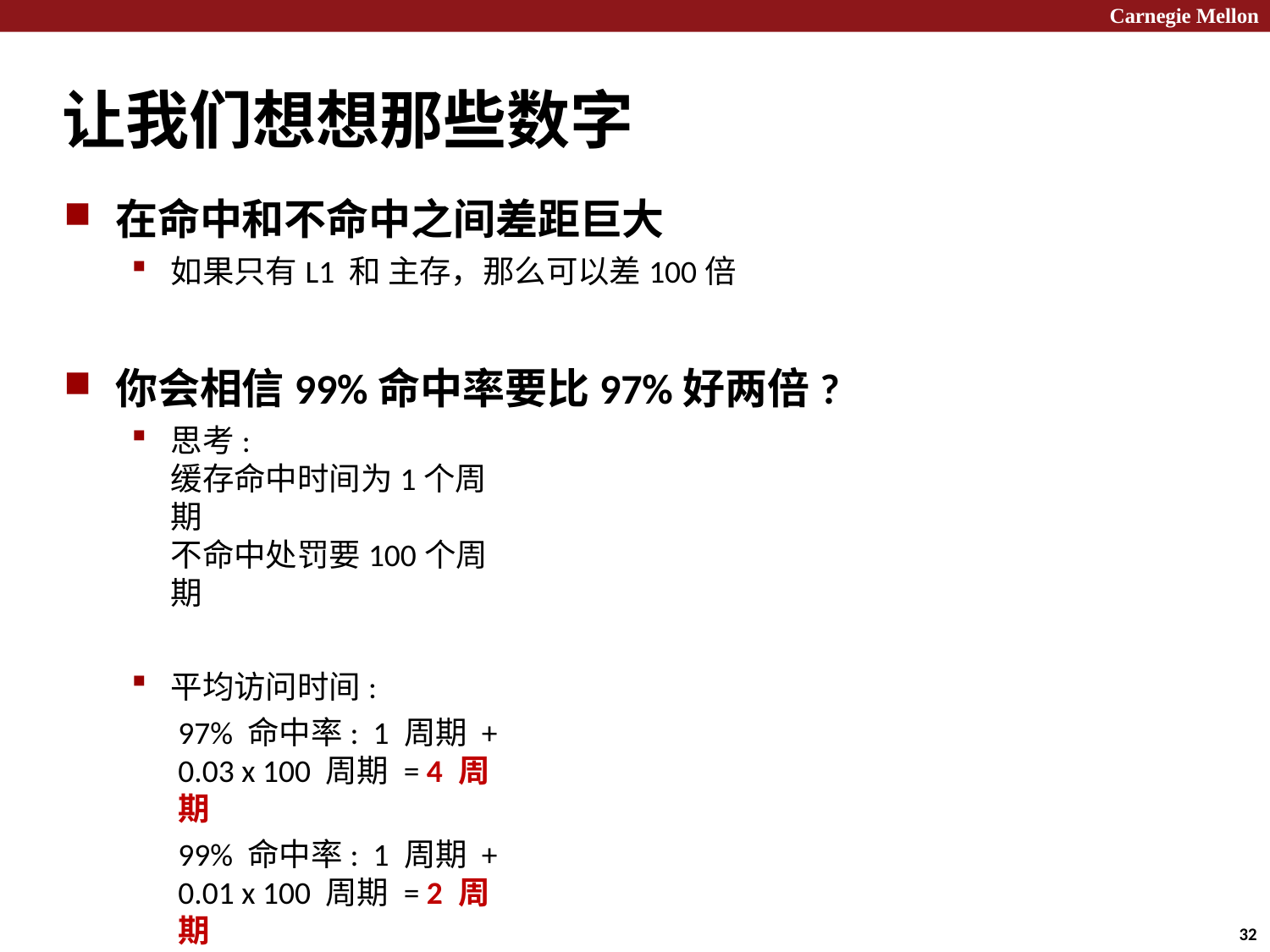

Carnegie Mellon
# 让我们想想那些数字
在命中和不命中之间差距巨大
如果只有L1 和 主存，那么可以差100倍

你会相信99%命中率要比97%好两倍?
思考:
缓存命中时间为1个周期
不命中处罚要100个周期

平均访问时间:
97% 命中率:  1 周期 + 0.03 x 100 周期 = 4 周期
99% 命中率:  1 周期 + 0.01 x 100 周期 = 2 周期

这就是为什么用“不命中率”而不是“命中率”
32